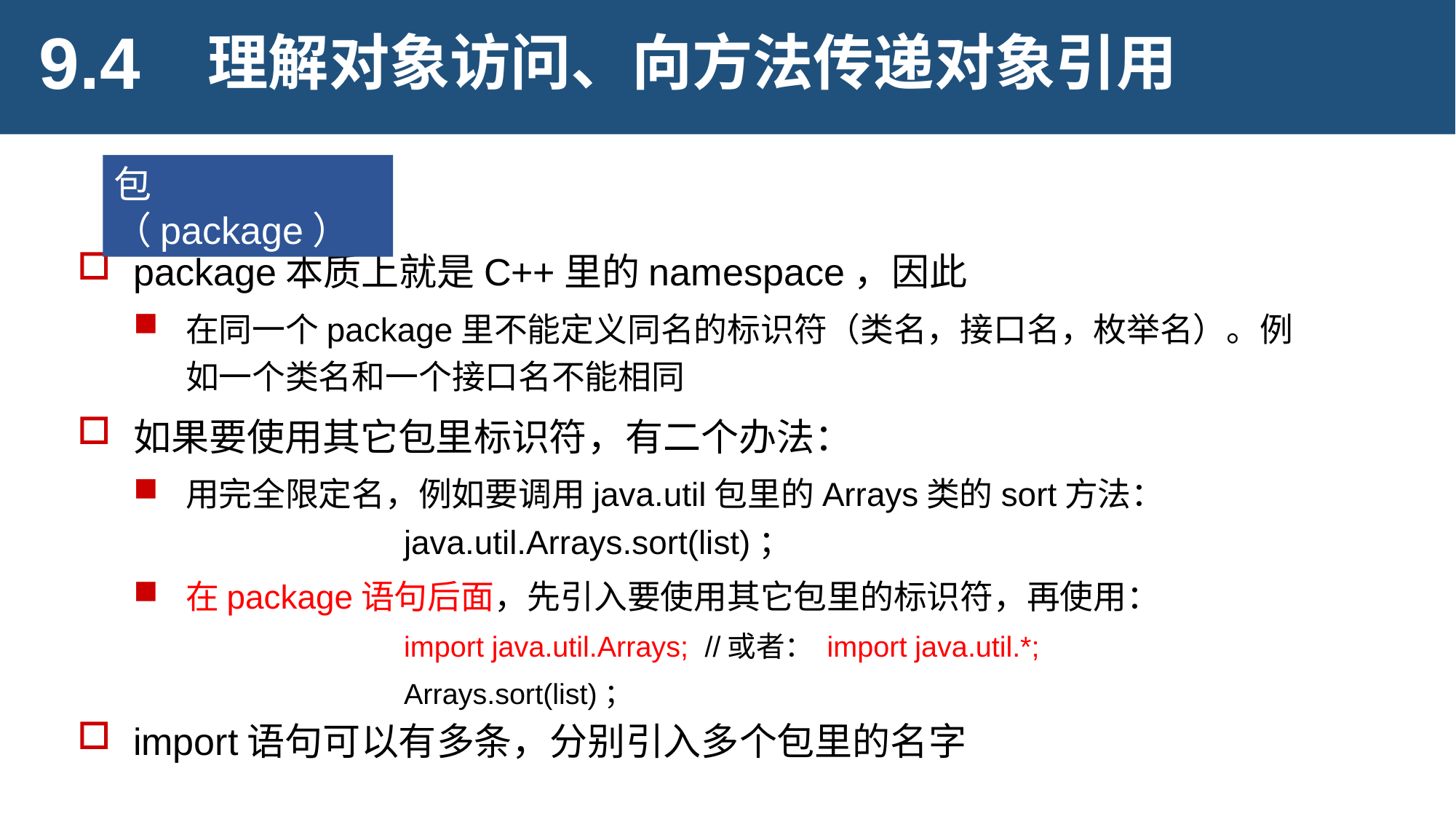

9.4
理解对象访问、向方法传递对象引用
包（package）
package本质上就是C++里的namespace，因此
在同一个package里不能定义同名的标识符（类名，接口名，枚举名）。例如一个类名和一个接口名不能相同
如果要使用其它包里标识符，有二个办法：
用完全限定名，例如要调用java.util包里的Arrays类的sort方法：				java.util.Arrays.sort(list)；
在package语句后面，先引入要使用其它包里的标识符，再使用：
		import java.util.Arrays;  //或者： import java.util.*;
		Arrays.sort(list)；
import语句可以有多条，分别引入多个包里的名字